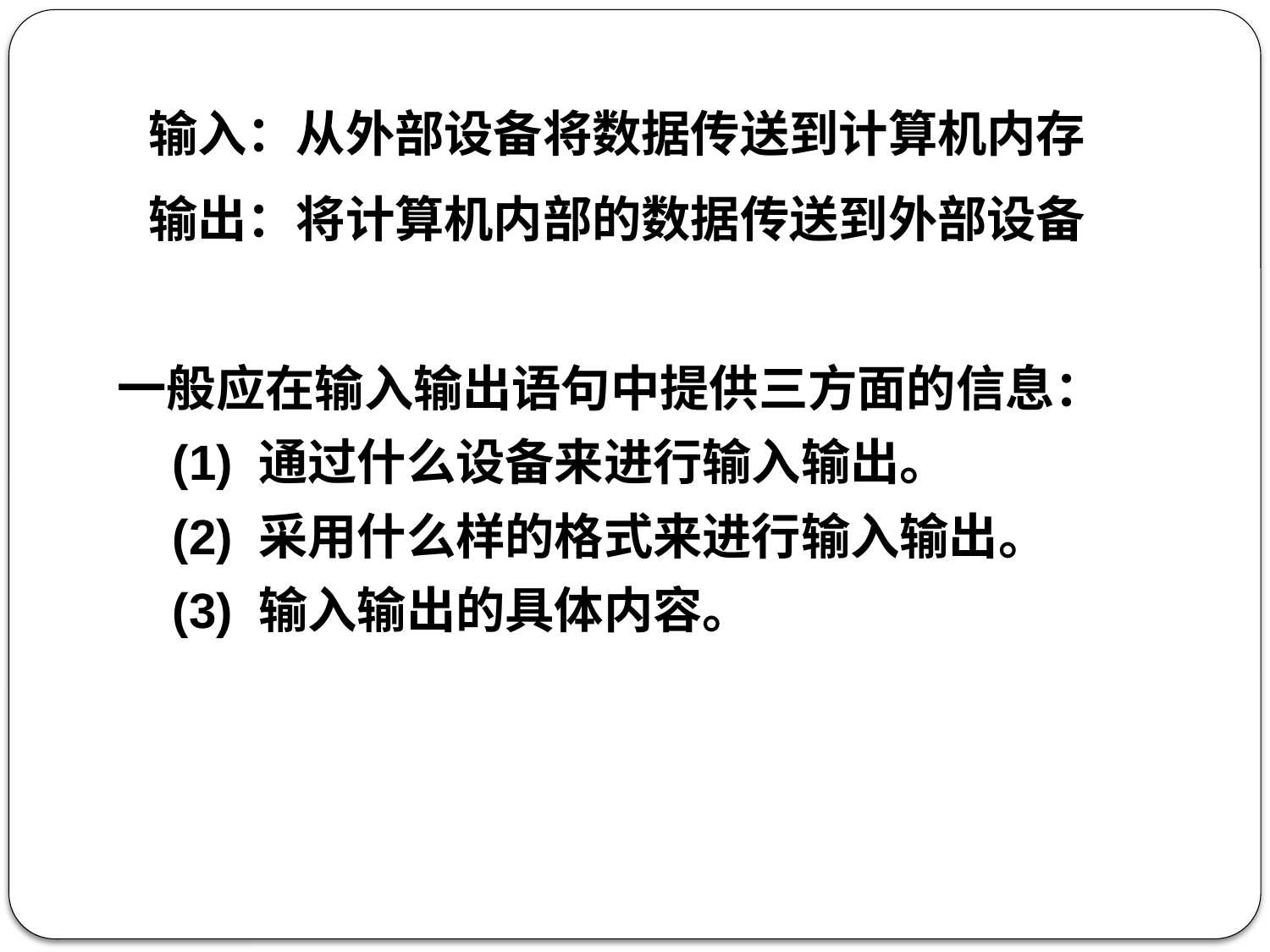

输入：从外部设备将数据传送到计算机内存
输出：将计算机内部的数据传送到外部设备
一般应在输入输出语句中提供三方面的信息：
    (1) 通过什么设备来进行输入输出。
    (2) 采用什么样的格式来进行输入输出。
    (3) 输入输出的具体内容。